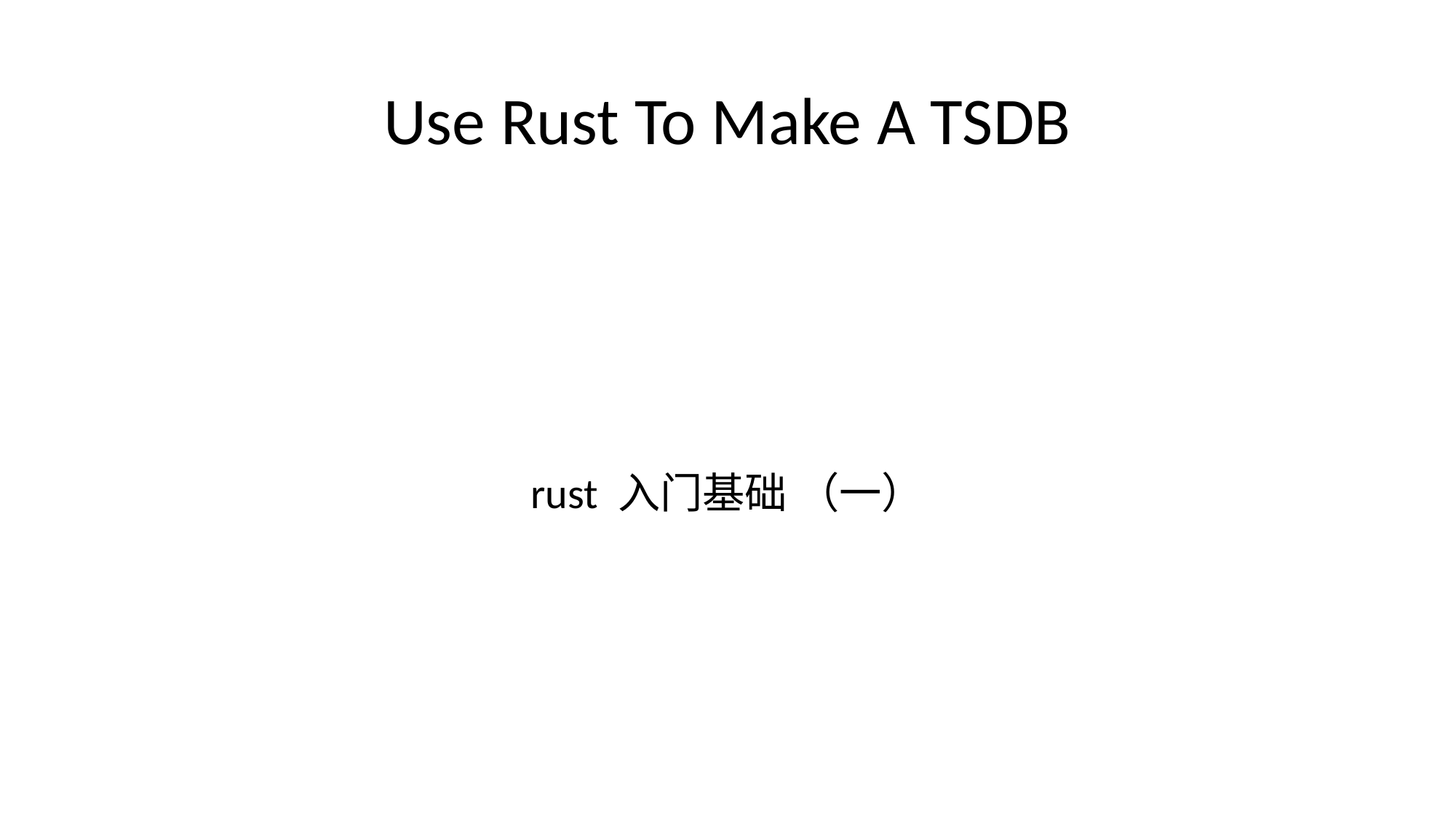

# Use Rust To Make A TSDB

rust 入门基础 （一）